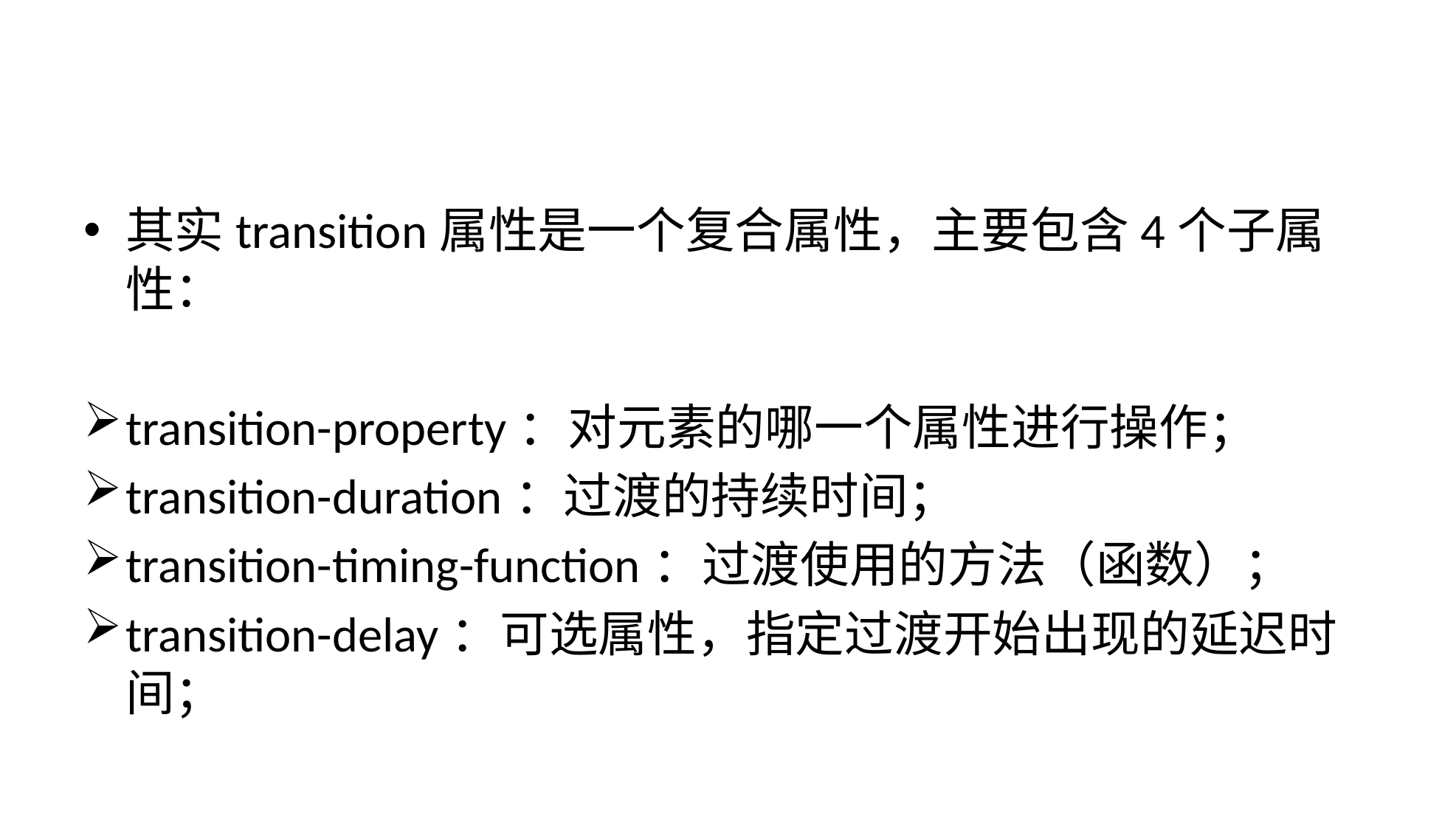

#
其实transition属性是一个复合属性，主要包含4个子属性：

transition-property：对元素的哪一个属性进行操作；
transition-duration：过渡的持续时间；
transition-timing-function：过渡使用的方法（函数）；
transition-delay：可选属性，指定过渡开始出现的延迟时间；